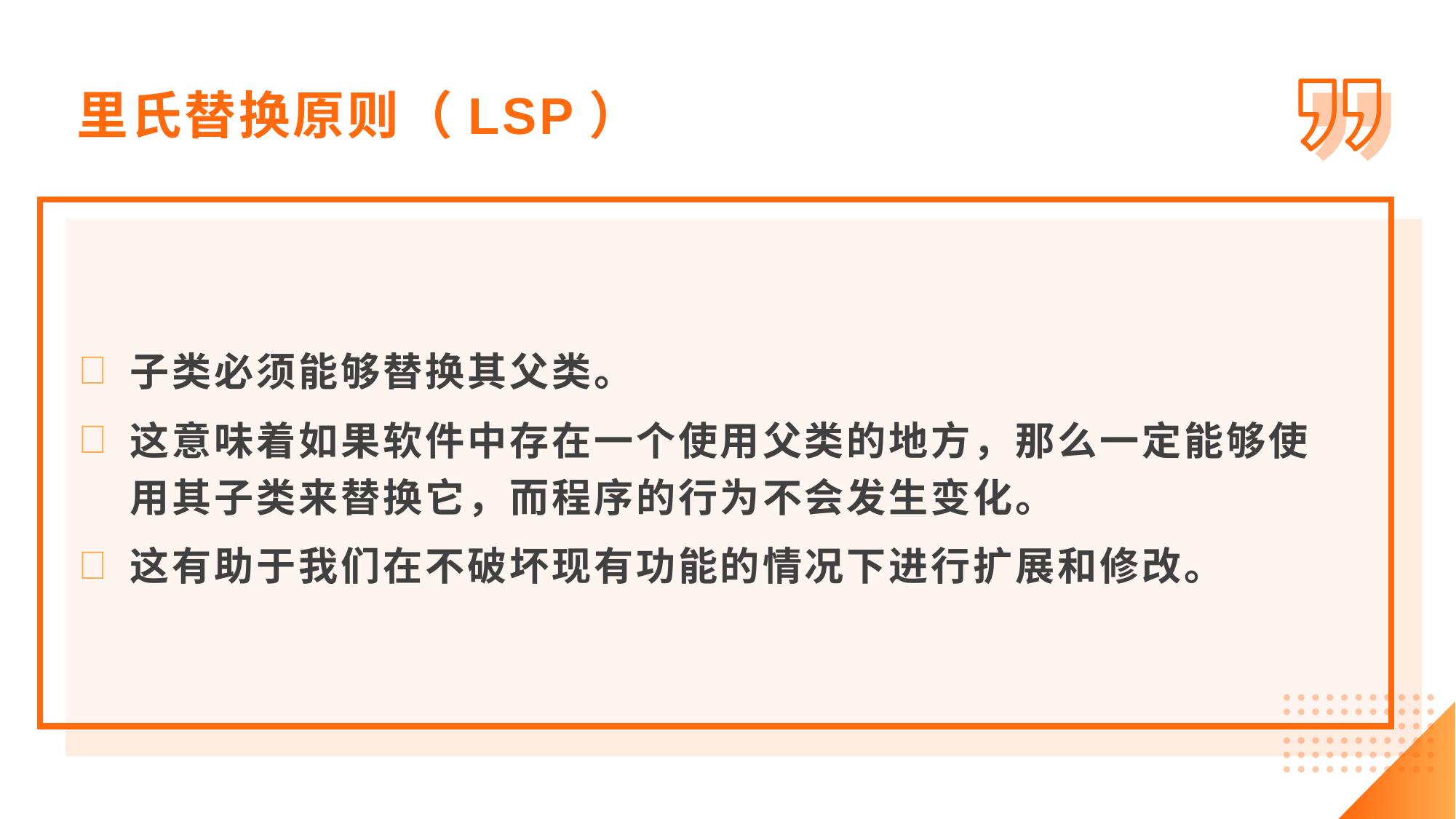

里氏替换原则（LSP）

子类必须能够替换其父类。
这意味着如果软件中存在一个使用父类的地方，那么一定能够使用其子类来替换它，而程序的行为不会发生变化。
这有助于我们在不破坏现有功能的情况下进行扩展和修改。